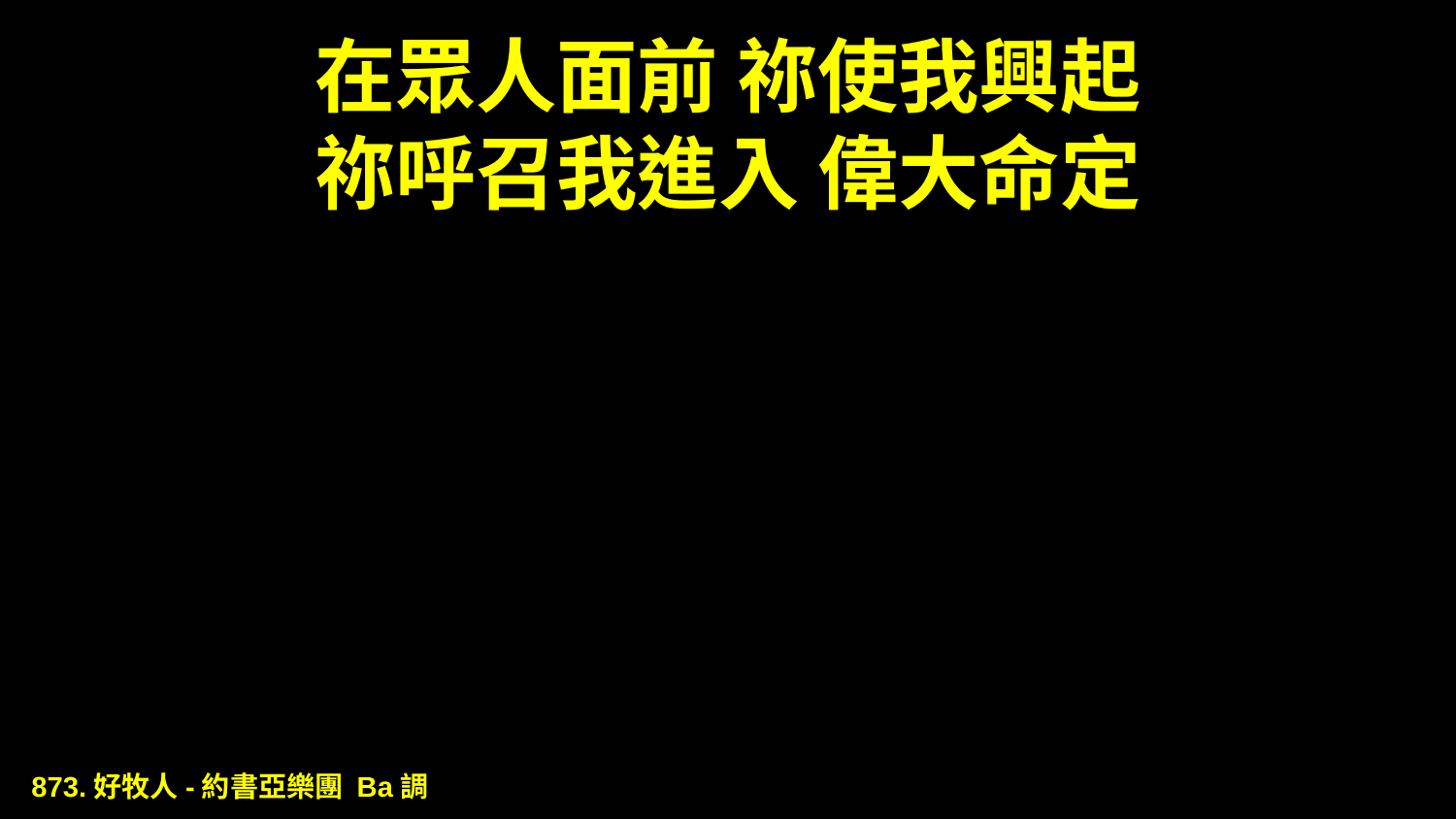

# 在眾人面前 祢使我興起 祢呼召我進入 偉大命定
873.好牧人-約書亞樂團 Ba調